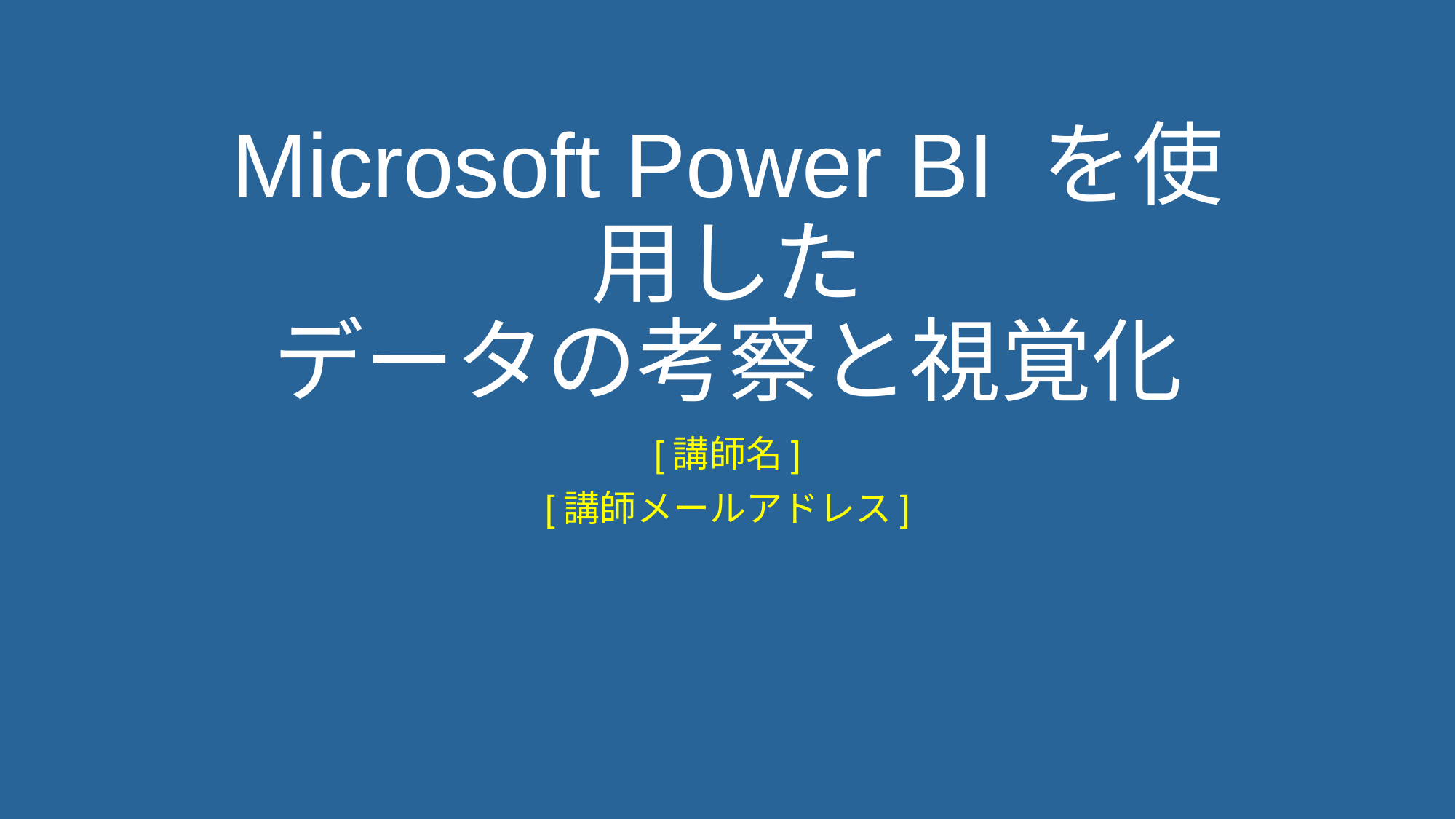

# Microsoft Power BI を使用した データの考察と視覚化
[講師名]
[講師メールアドレス]